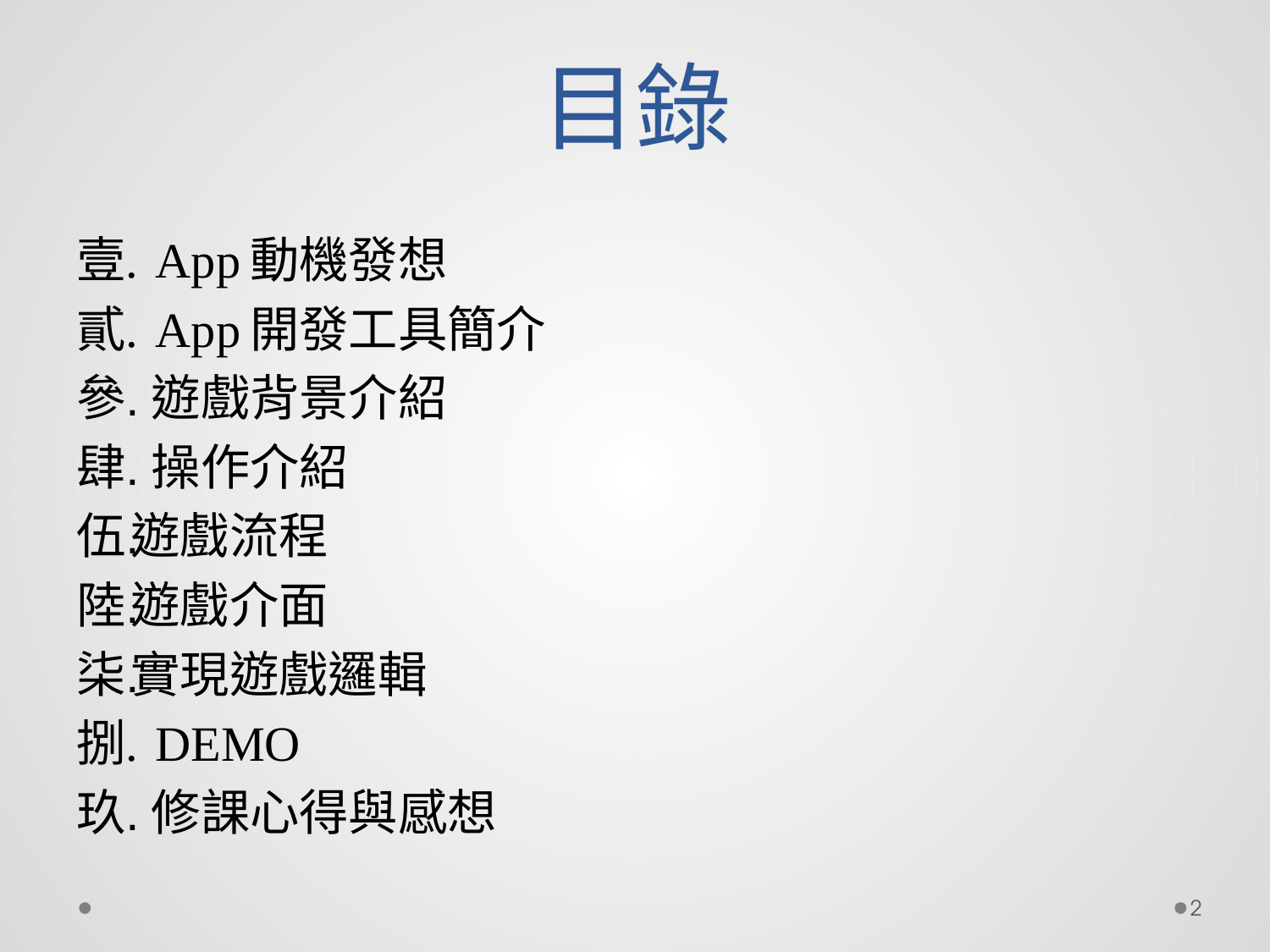

# 目錄
  App動機發想
  App開發工具簡介
 遊戲背景介紹
 操作介紹
遊戲流程
遊戲介面
實現遊戲邏輯
  DEMO
 修課心得與感想

2